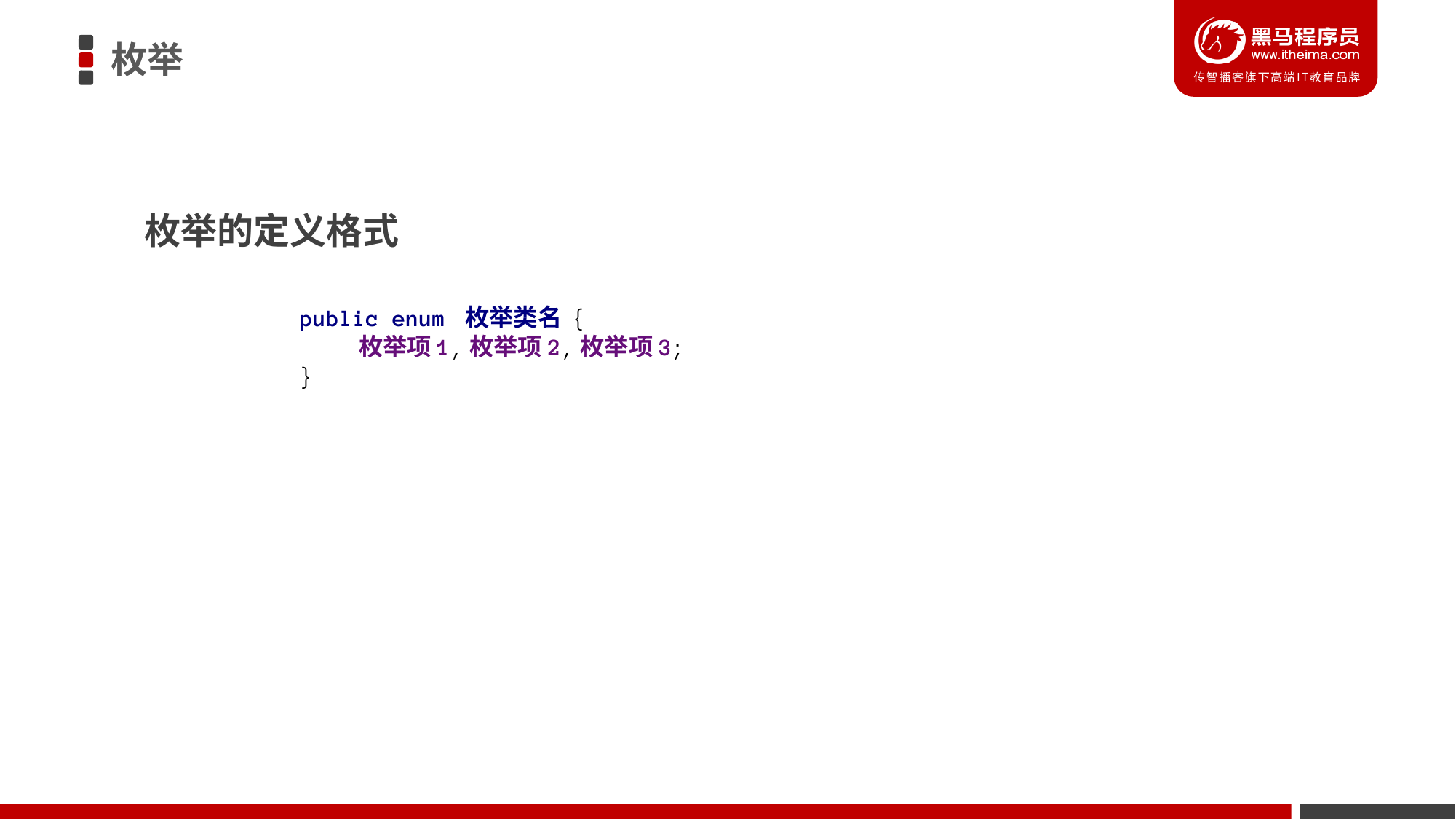

枚举
枚举的定义格式
public enum 枚举类名 {
    枚举项1,枚举项2,枚举项3;
}